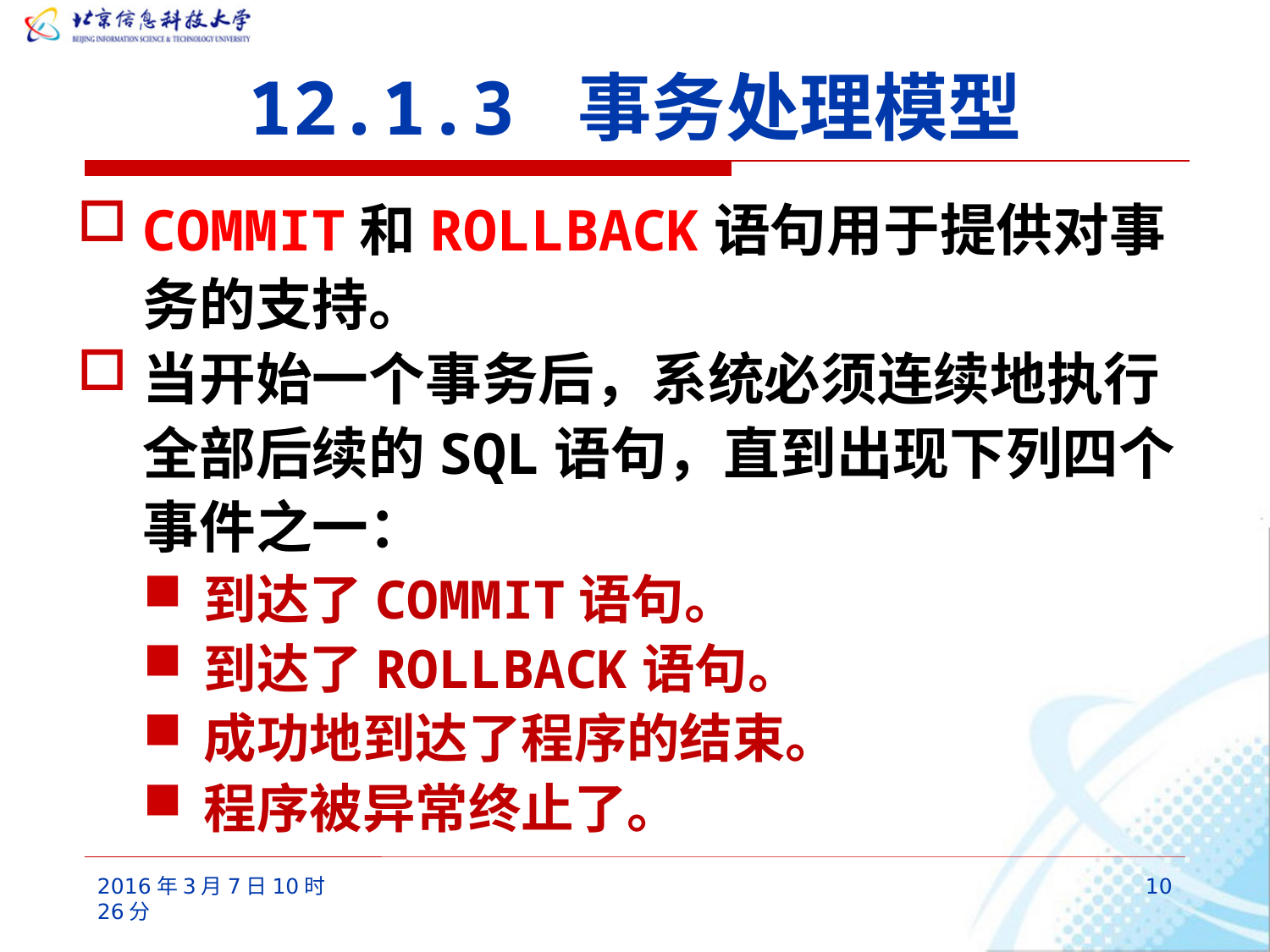

# 12.1.3 事务处理模型
COMMIT和ROLLBACK语句用于提供对事务的支持。
当开始一个事务后，系统必须连续地执行全部后续的SQL语句，直到出现下列四个事件之一：
到达了COMMIT语句。
到达了ROLLBACK语句。
成功地到达了程序的结束。
程序被异常终止了。
2016年3月7日10时26分
10